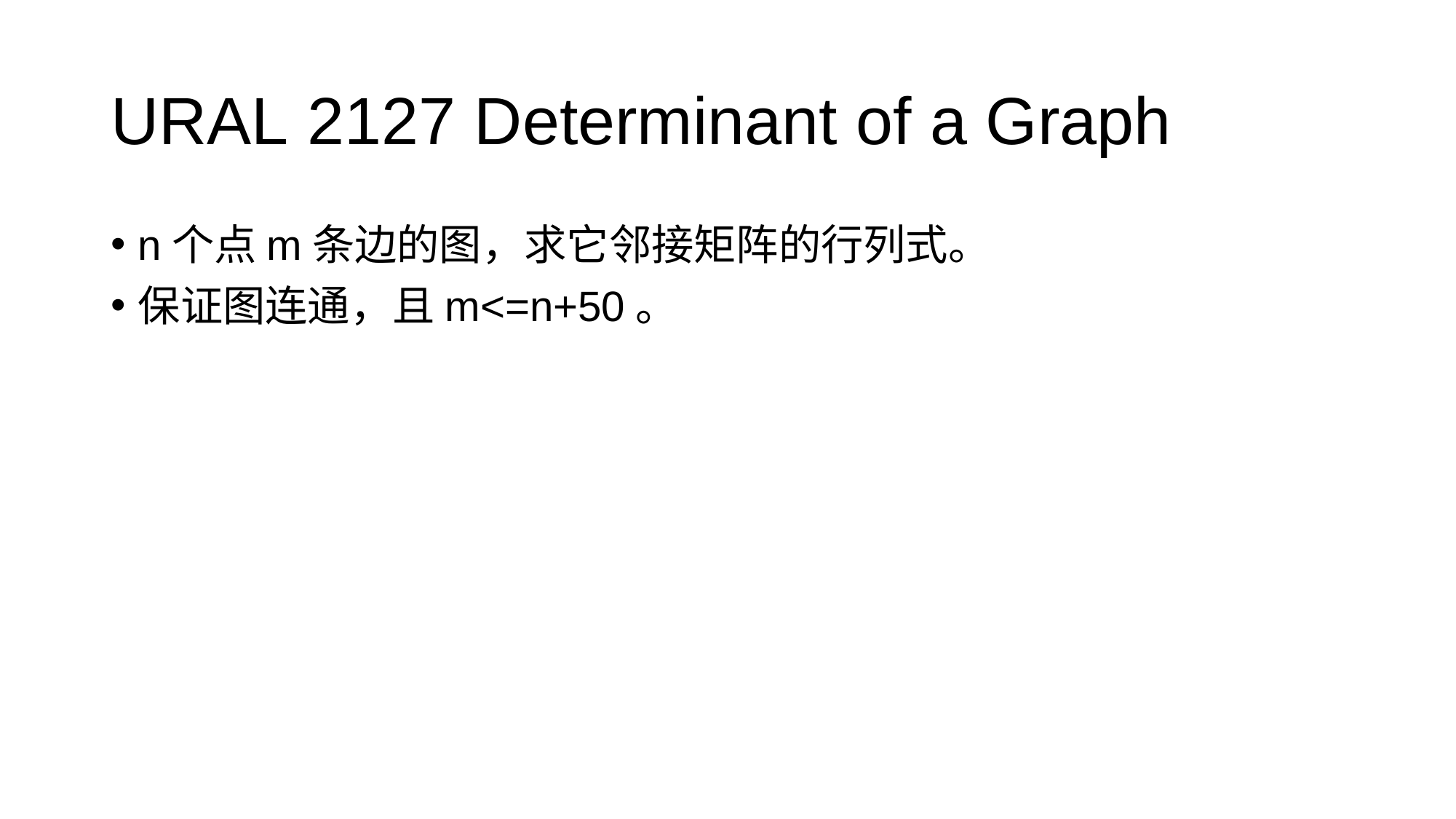

# URAL 2127 Determinant of a Graph
n个点m条边的图，求它邻接矩阵的行列式。
保证图连通，且m<=n+50。